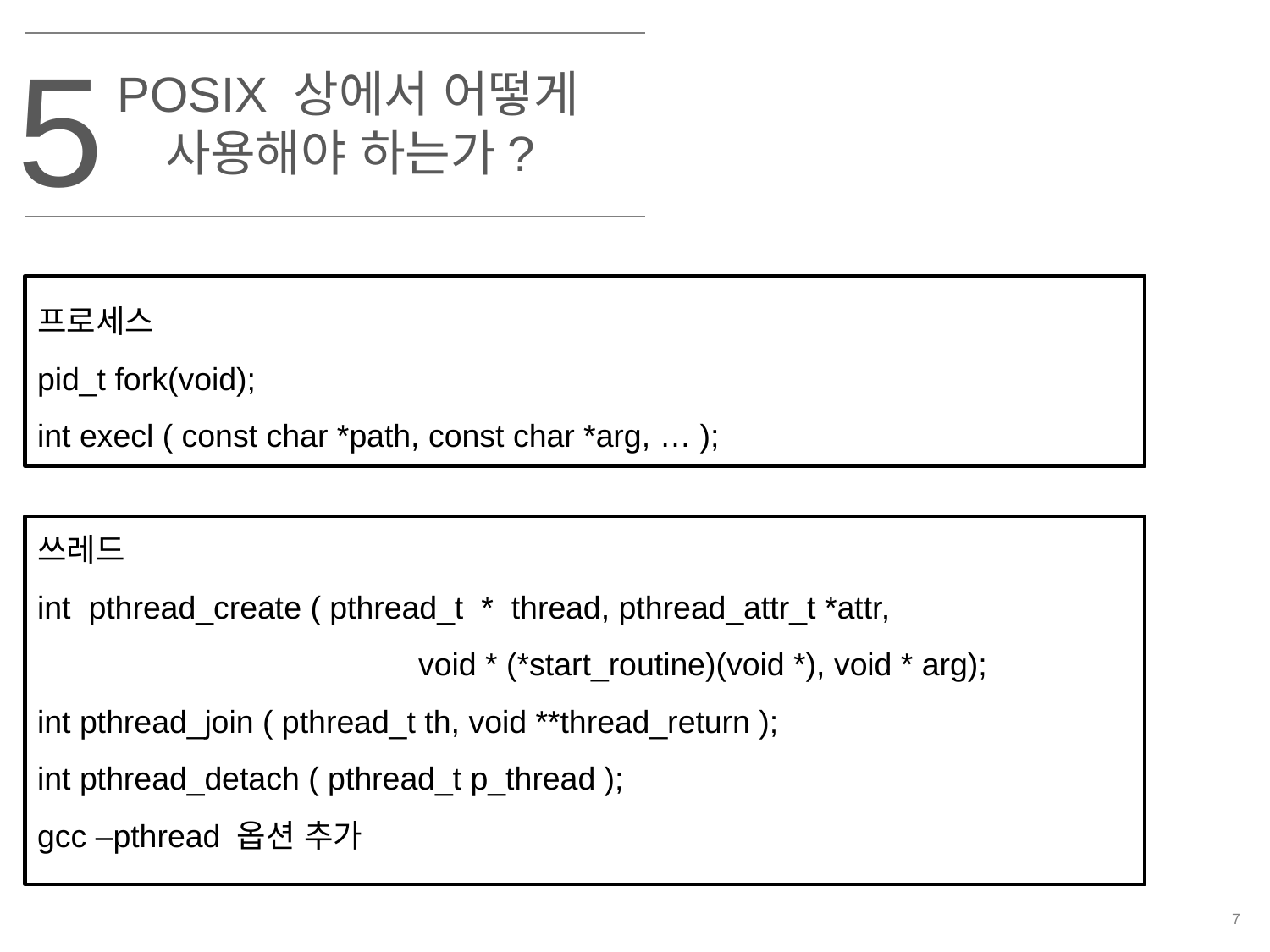

5
POSIX 상에서 어떻게 사용해야 하는가?

프로세스
pid_t fork(void);
int execl ( const char *path, const char *arg, … );

쓰레드
int  pthread_create ( pthread_t  *  thread, pthread_attr_t *attr,
			void * (*start_routine)(void *), void * arg);
int pthread_join ( pthread_t th, void **thread_return );
int pthread_detach ( pthread_t p_thread );
gcc –pthread 옵션 추가